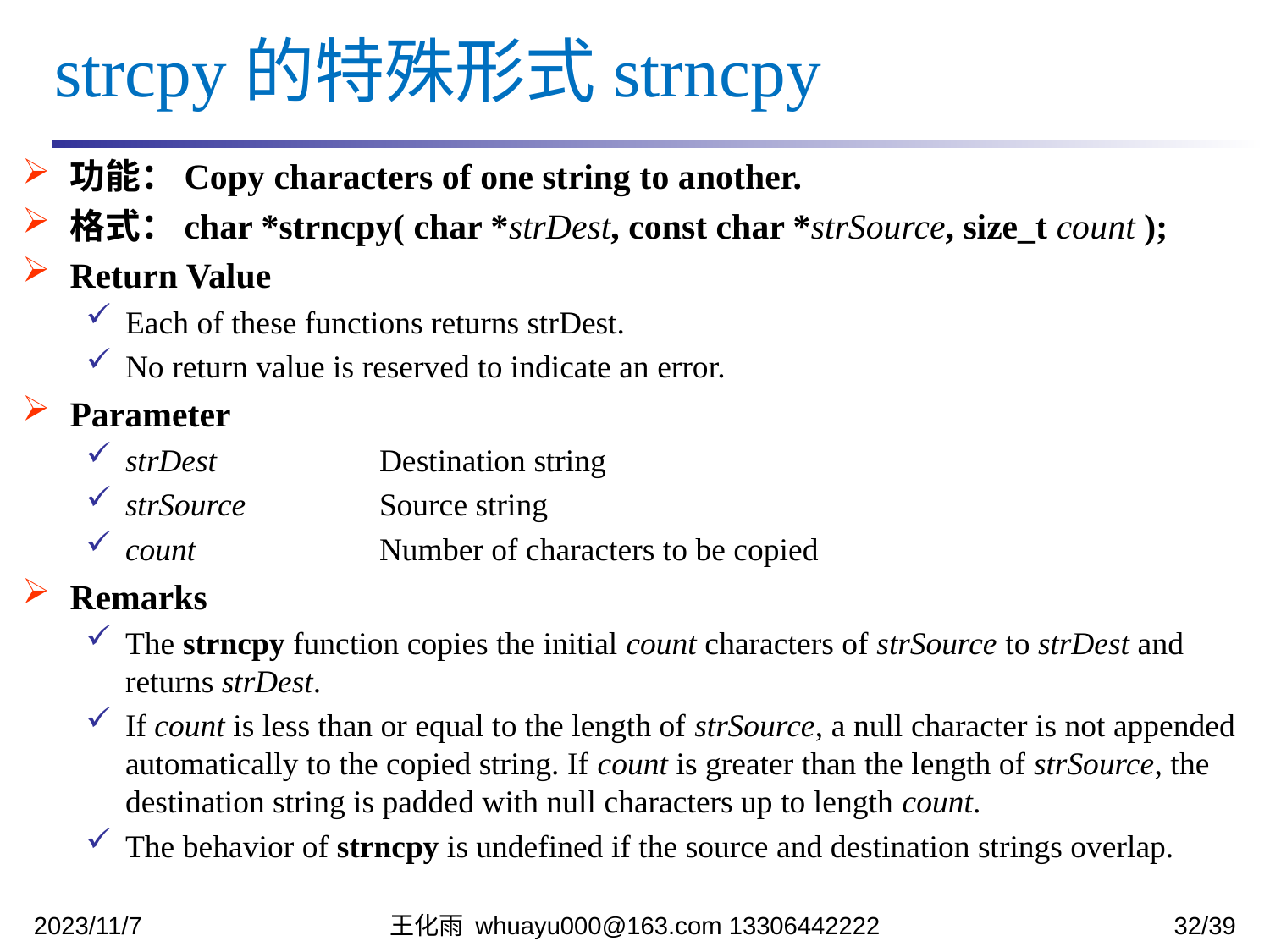

strcpy的特殊形式strncpy
功能：Copy characters of one string to another.
格式：char *strncpy( char *strDest, const char *strSource, size_t count );
Return Value
Each of these functions returns strDest.
No return value is reserved to indicate an error.
Parameter
strDest		Destination string
strSource		Source string
count		Number of characters to be copied
Remarks
The strncpy function copies the initial count characters of strSource to strDest and returns strDest.
If count is less than or equal to the length of strSource, a null character is not appended automatically to the copied string. If count is greater than the length of strSource, the destination string is padded with null characters up to length count.
The behavior of strncpy is undefined if the source and destination strings overlap.
2023/11/7
王化雨 whuayu000@163.com 13306442222
32/39